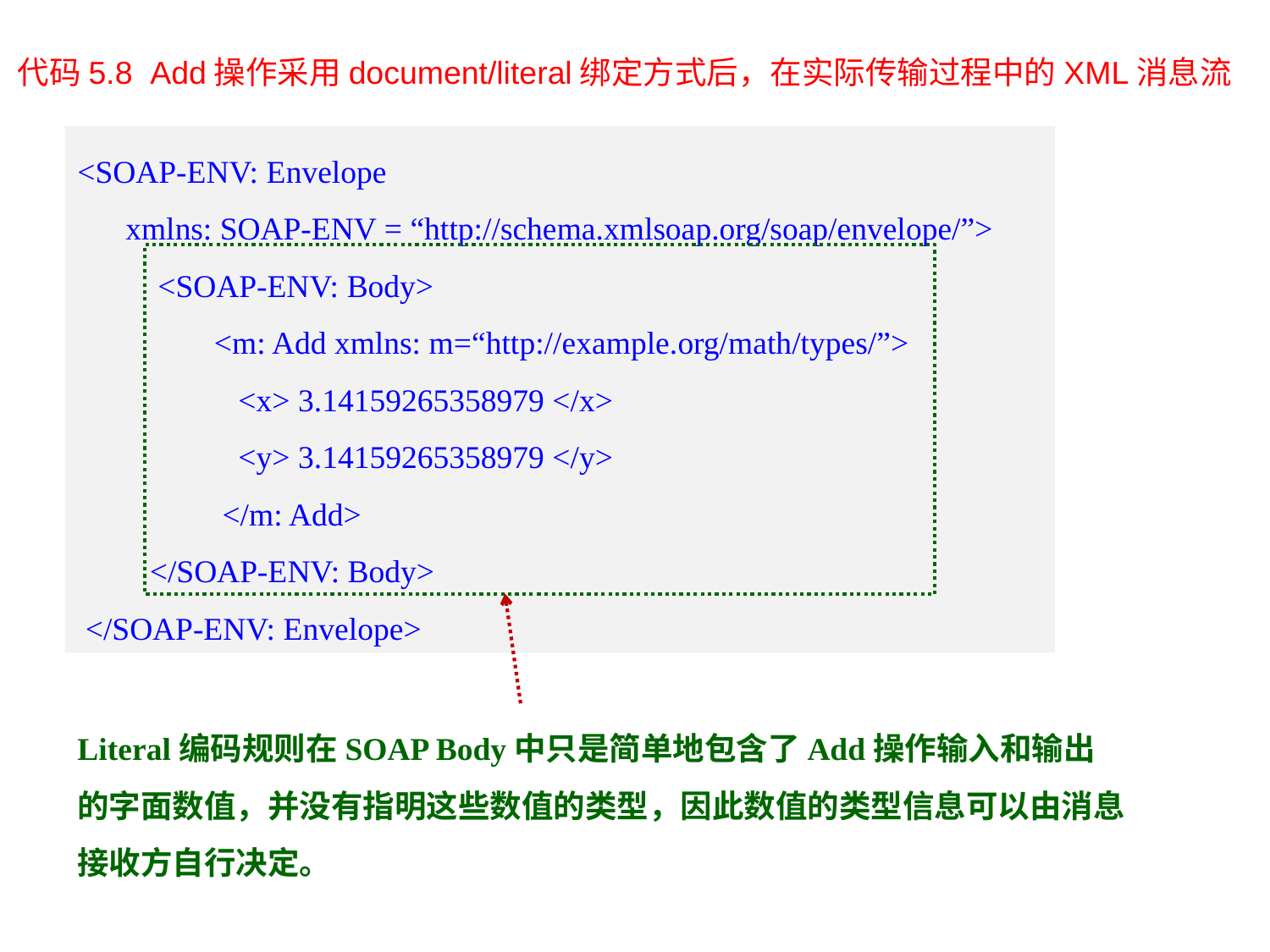

代码5.8  Add操作采用document/literal绑定方式后，在实际传输过程中的XML消息流
<SOAP-ENV: Envelope
      xmlns: SOAP-ENV = “http://schema.xmlsoap.org/soap/envelope/”>
          <SOAP-ENV: Body>
                 <m: Add xmlns: m=“http://example.org/math/types/”>
                    <x> 3.14159265358979 </x>
                    <y> 3.14159265358979 </y>
                  </m: Add>
         </SOAP-ENV: Body>
 </SOAP-ENV: Envelope>

Literal编码规则在SOAP Body中只是简单地包含了Add操作输入和输出的字面数值，并没有指明这些数值的类型，因此数值的类型信息可以由消息接收方自行决定。
24